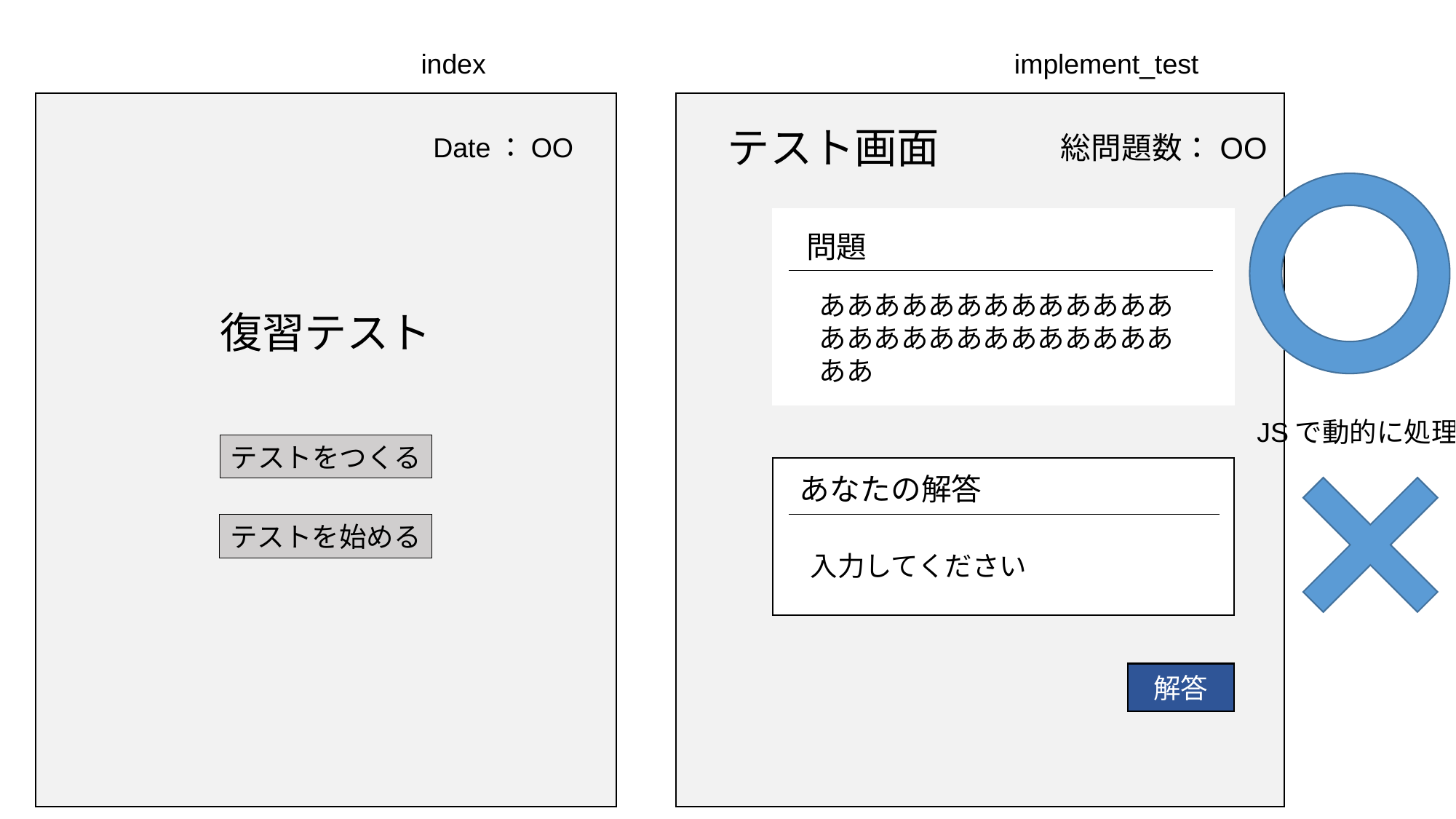

index

Date：OO
復習テスト
テストをつくる
テストを始める
implement_test

テスト画面
総問題数：OO

問題
ああああああああああああああああああああああああああああ
JSで動的に処理したい

あなたの解答
入力してください
解答